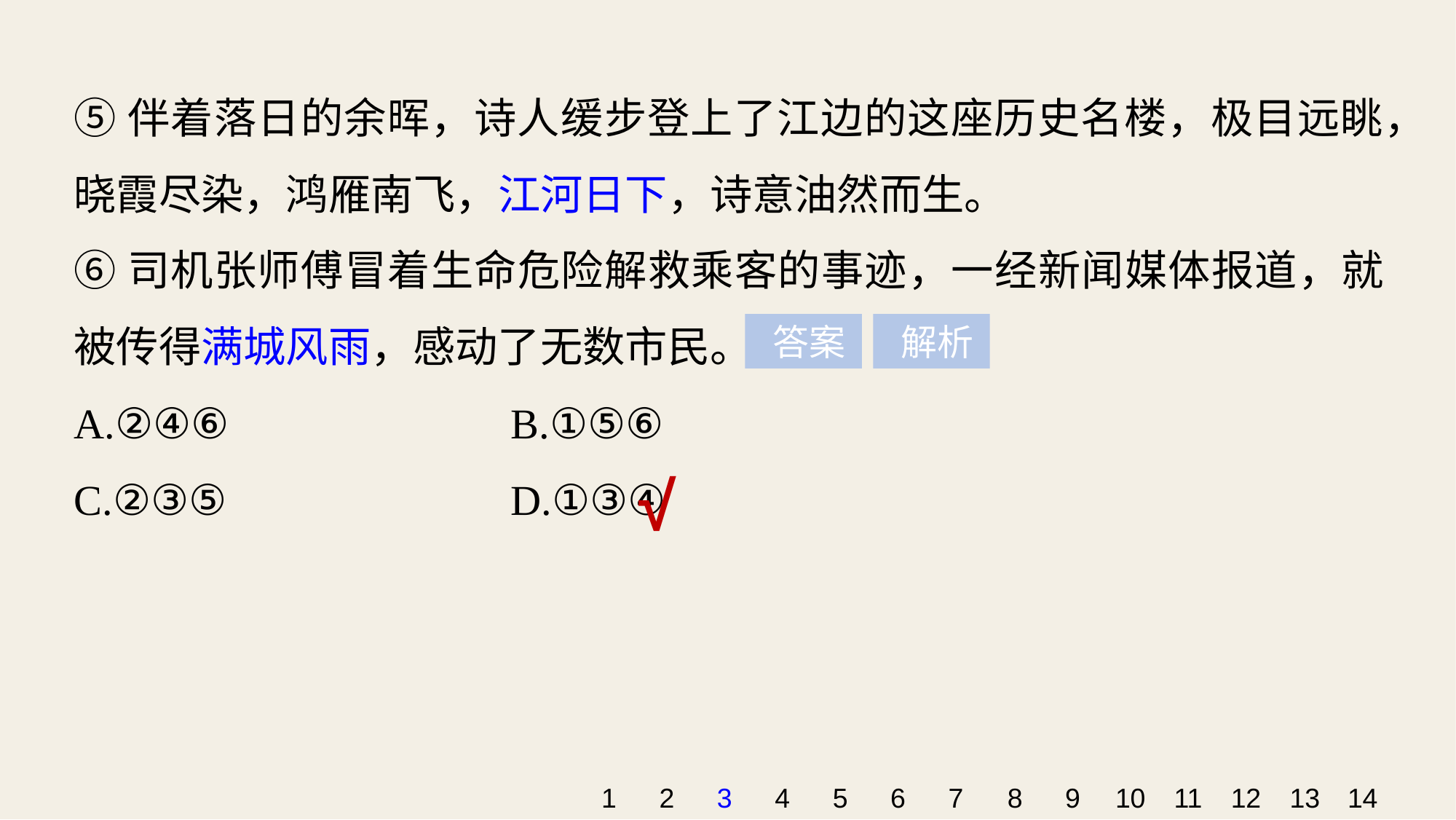

⑤伴着落日的余晖，诗人缓步登上了江边的这座历史名楼，极目远眺，晓霞尽染，鸿雁南飞，江河日下，诗意油然而生。
⑥司机张师傅冒着生命危险解救乘客的事迹，一经新闻媒体报道，就被传得满城风雨，感动了无数市民。
A.②④⑥  			B.①⑤⑥
C.②③⑤  			D.①③④
 答案
 解析
√
1
2
3
4
5
6
7
8
9
10
11
12
13
14